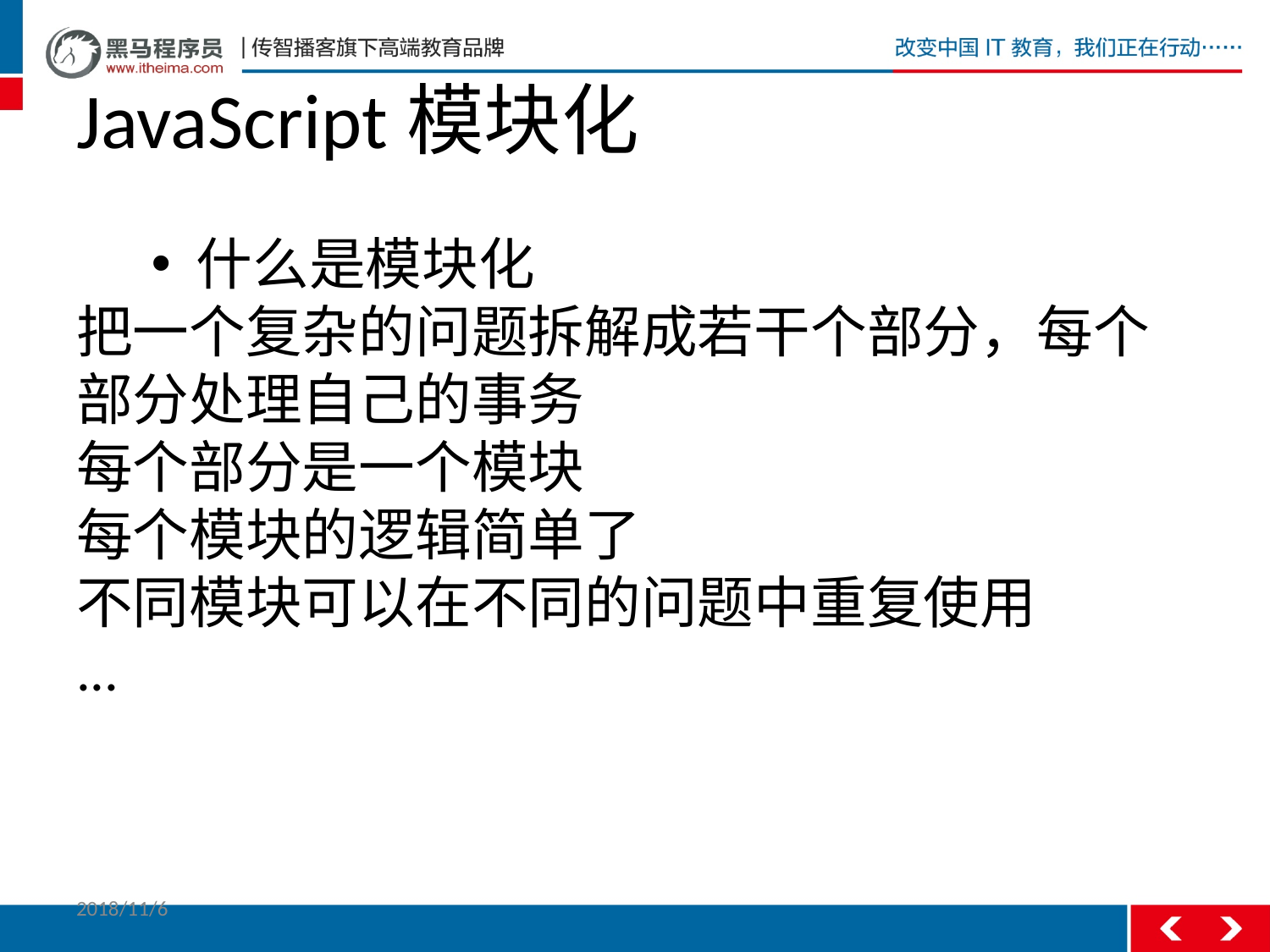

JavaScript模块化
什么是模块化
把一个复杂的问题拆解成若干个部分，每个部分处理自己的事务
每个部分是一个模块
每个模块的逻辑简单了
不同模块可以在不同的问题中重复使用
...
2018/11/6